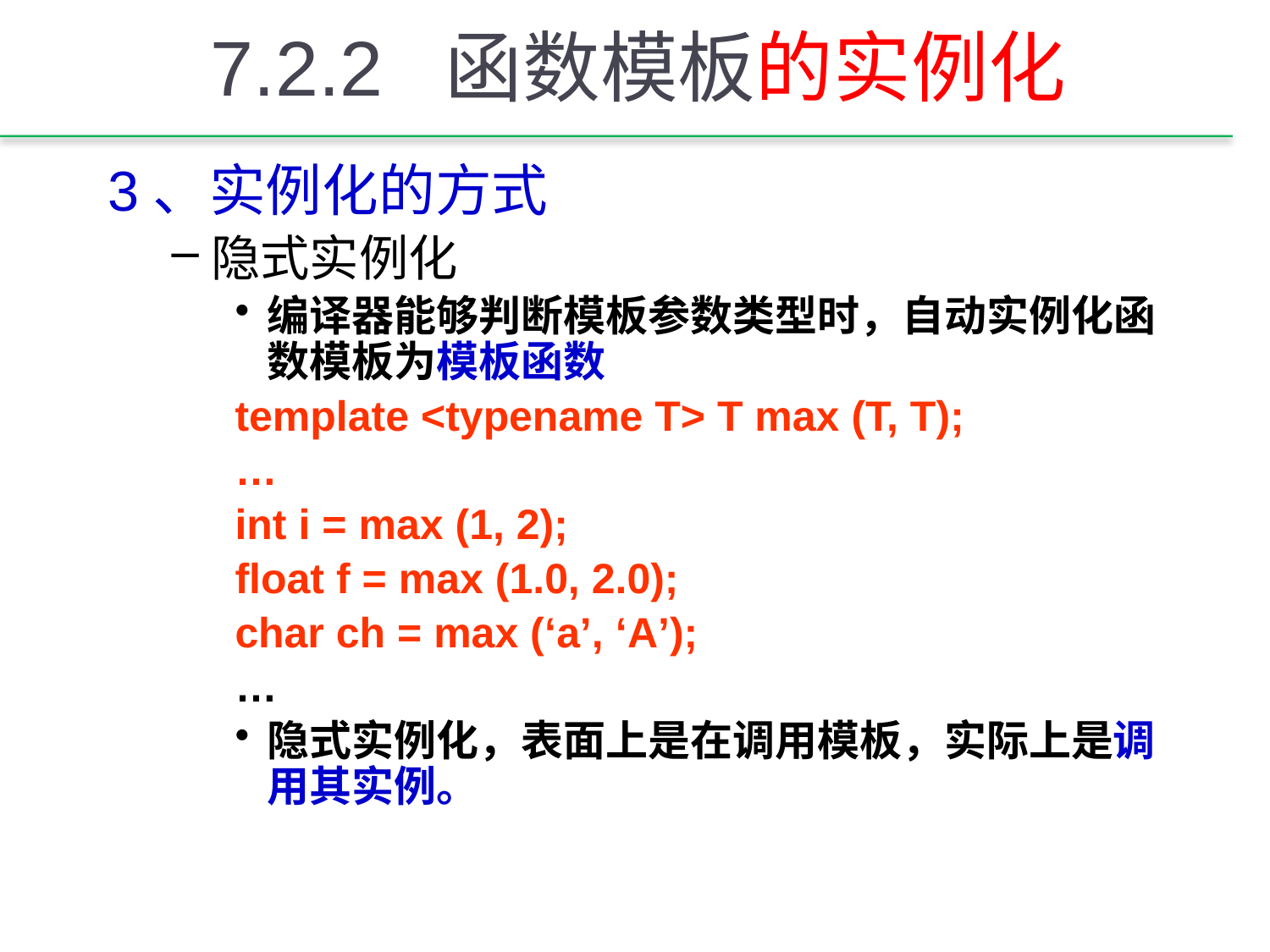

# 7.2.2  函数模板的实例化
3、实例化的方式
隐式实例化
编译器能够判断模板参数类型时，自动实例化函数模板为模板函数
template <typename T> T max (T, T);
…
int i = max (1, 2);
float f = max (1.0, 2.0);
char ch = max (‘a’, ‘A’);
…
隐式实例化，表面上是在调用模板，实际上是调用其实例。